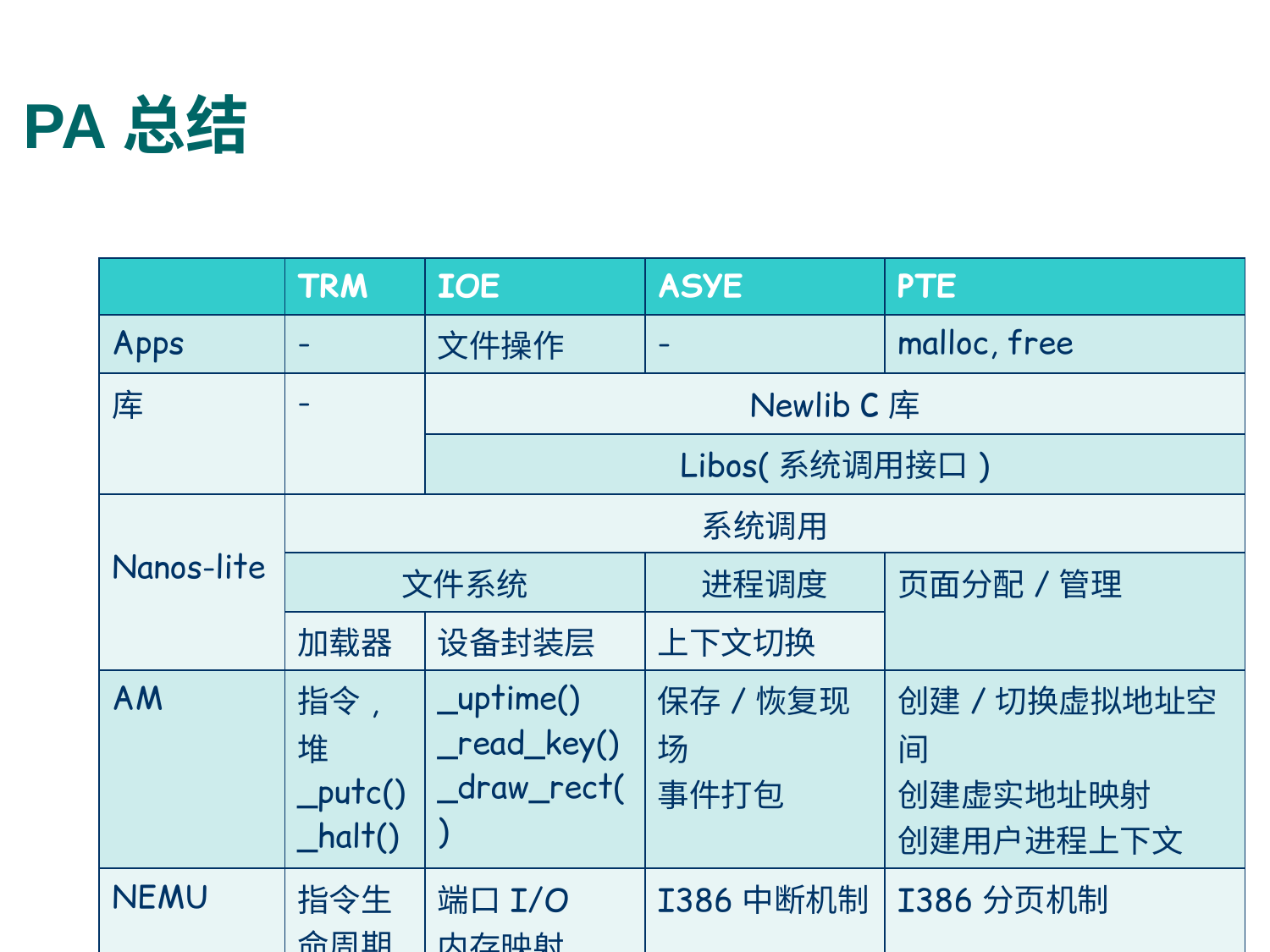

# PA总结
|  | TRM | IOE | ASYE | PTE |
| --- | --- | --- | --- | --- |
| Apps | - | 文件操作 | - | malloc, free |
| 库 | - | Newlib C库 |  |  |
|  |  | Libos(系统调用接口) |  |  |
| Nanos-lite | 系统调用 |  |  |  |
|  | 文件系统 |  | 进程调度 | 页面分配/管理 |
|  | 加载器 | 设备封装层 | 上下文切换 |  |
| AM | 指令, 堆 \_putc() \_halt() | \_uptime() \_read\_key() \_draw\_rect() | 保存/恢复现场 事件打包 | 创建/切换虚拟地址空间 创建虚实地址映射 创建用户进程上下文 |
| NEMU | 指令生命周期 | 端口I/O 内存映射I/O | I386中断机制 | I386分页机制 |